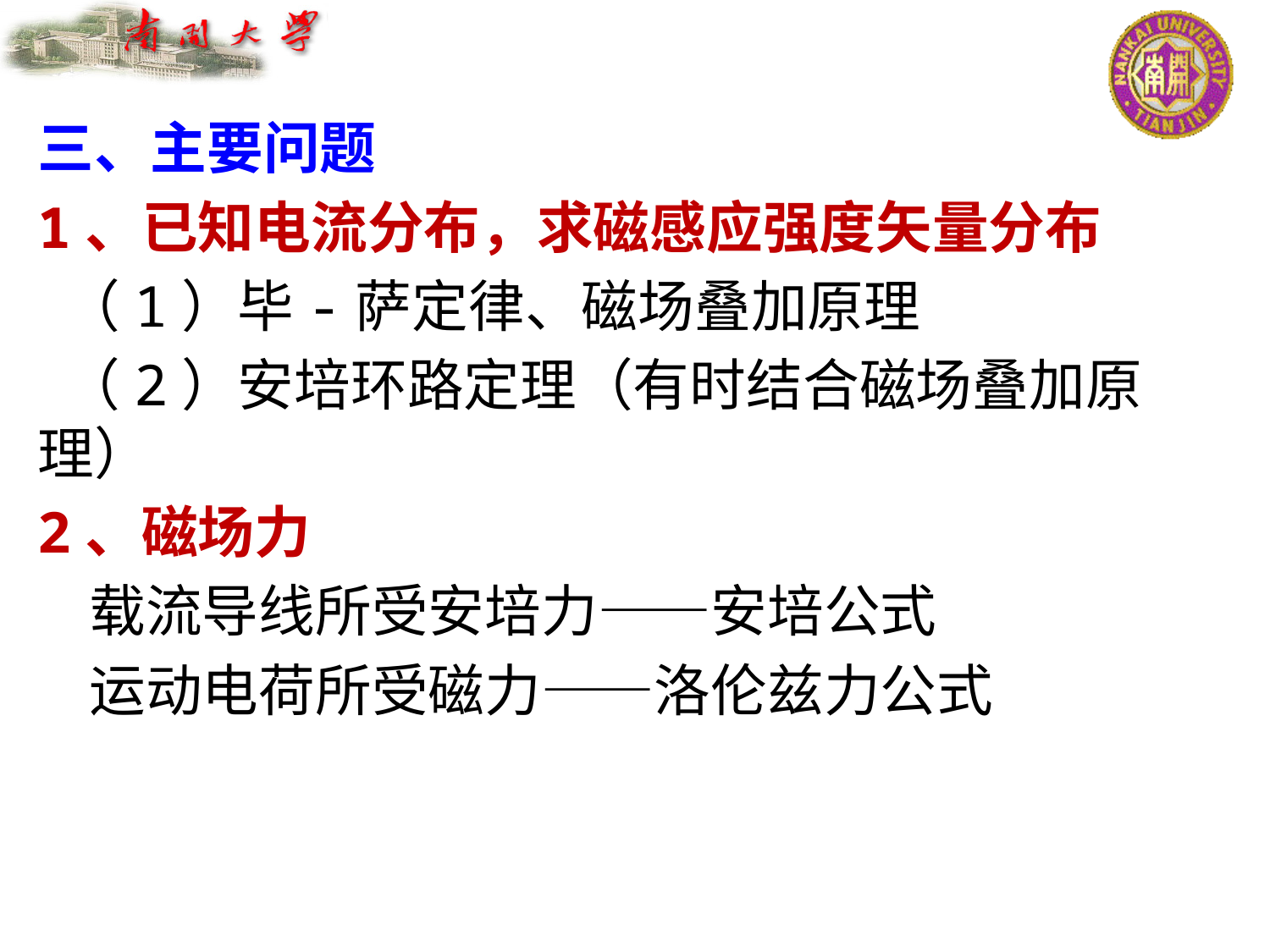

三、主要问题
1、已知电流分布，求磁感应强度矢量分布
 （1）毕-萨定律、磁场叠加原理
 （2）安培环路定理（有时结合磁场叠加原理）
2、磁场力
   载流导线所受安培力——安培公式
   运动电荷所受磁力——洛伦兹力公式